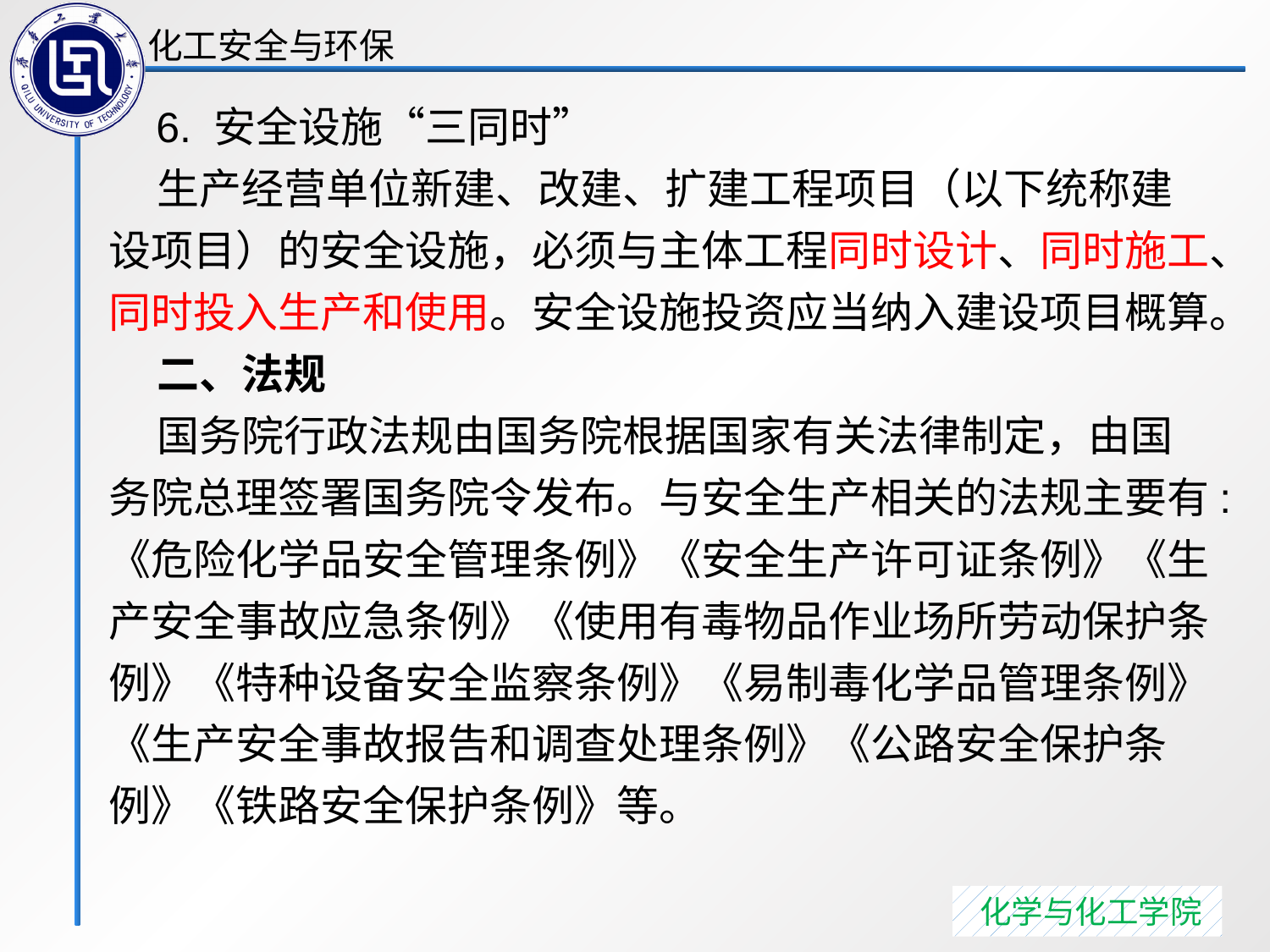

6. 安全设施“三同时”
    生产经营单位新建、改建、扩建工程项目（以下统称建设项目）的安全设施，必须与主体工程同时设计、同时施工、同时投入生产和使用。安全设施投资应当纳入建设项目概算。
    二、法规
    国务院行政法规由国务院根据国家有关法律制定，由国务院总理签署国务院令发布。与安全生产相关的法规主要有:《危险化学品安全管理条例》《安全生产许可证条例》《生产安全事故应急条例》《使用有毒物品作业场所劳动保护条例》《特种设备安全监察条例》《易制毒化学品管理条例》《生产安全事故报告和调查处理条例》《公路安全保护条例》《铁路安全保护条例》等。